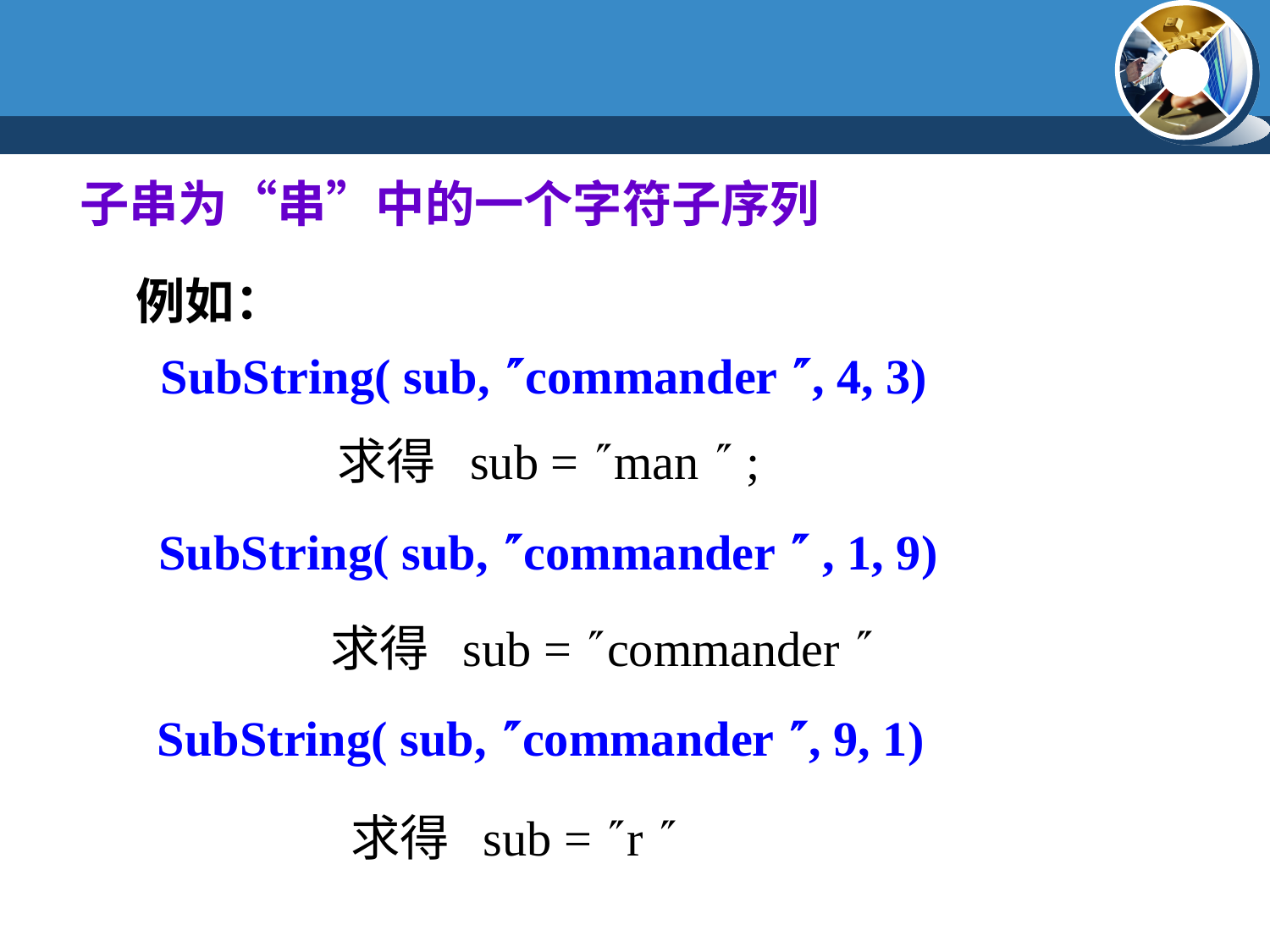

子串为“串”中的一个字符子序列
例如：
  SubString( sub, ″commander ″, 4, 3)
求得  sub = ″man ″ ;
     SubString( sub, ″commander ″ , 1, 9)
求得  sub = ″commander ″
SubString( sub, ″commander ″, 9, 1)
求得  sub = ″r ″